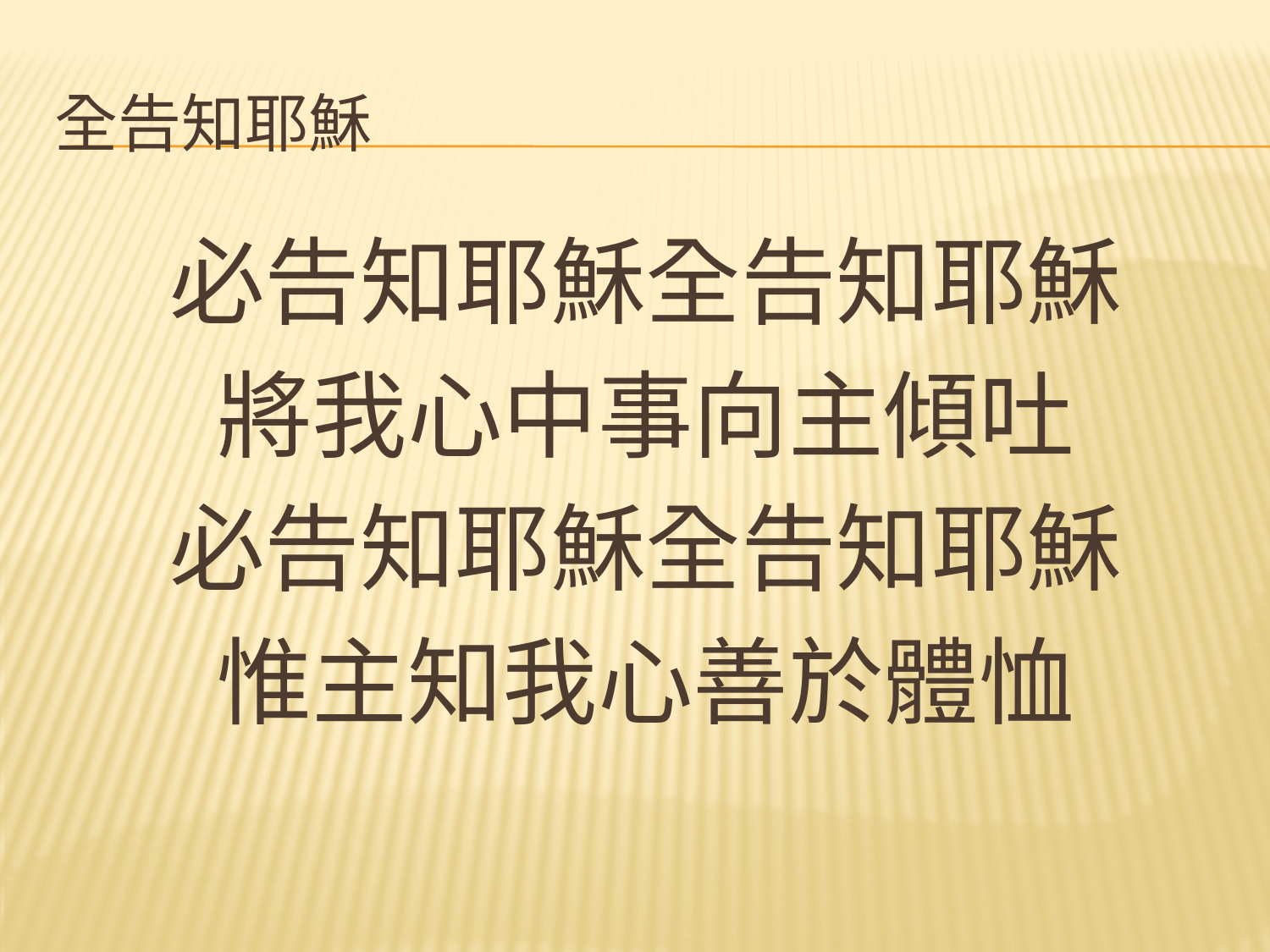

# 全告知耶穌
必告知耶穌全告知耶穌
將我心中事向主傾吐
必告知耶穌全告知耶穌
惟主知我心善於體恤